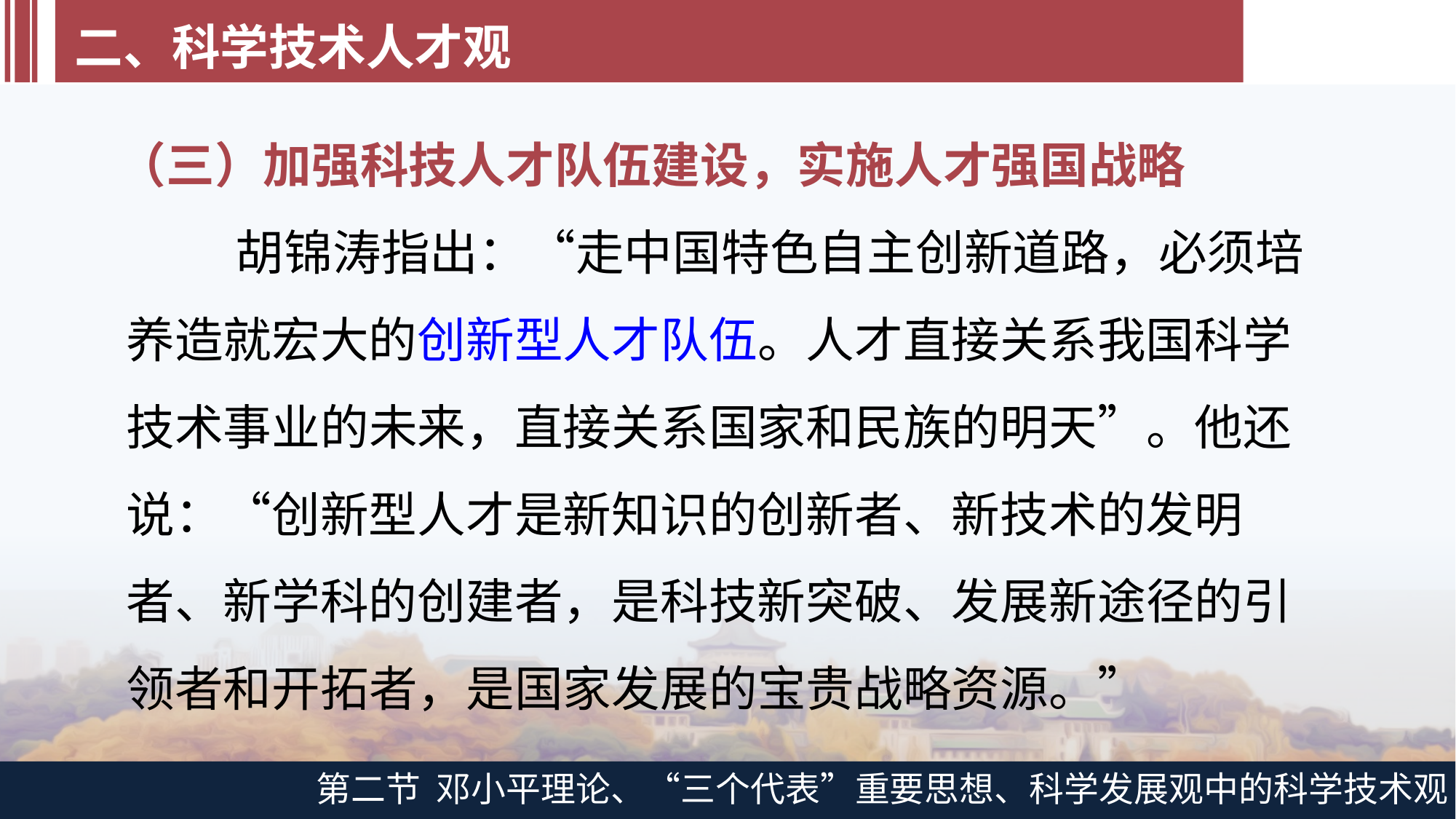

二、科学技术人才观
（三）加强科技人才队伍建设，实施人才强国战略
胡锦涛指出：“走中国特色自主创新道路，必须培养造就宏大的创新型人才队伍。人才直接关系我国科学技术事业的未来，直接关系国家和民族的明天”。他还说：“创新型人才是新知识的创新者、新技术的发明者、新学科的创建者，是科技新突破、发展新途径的引领者和开拓者，是国家发展的宝贵战略资源。”

第二节  邓小平理论、“三个代表”重要思想、科学发展观中的科学技术观